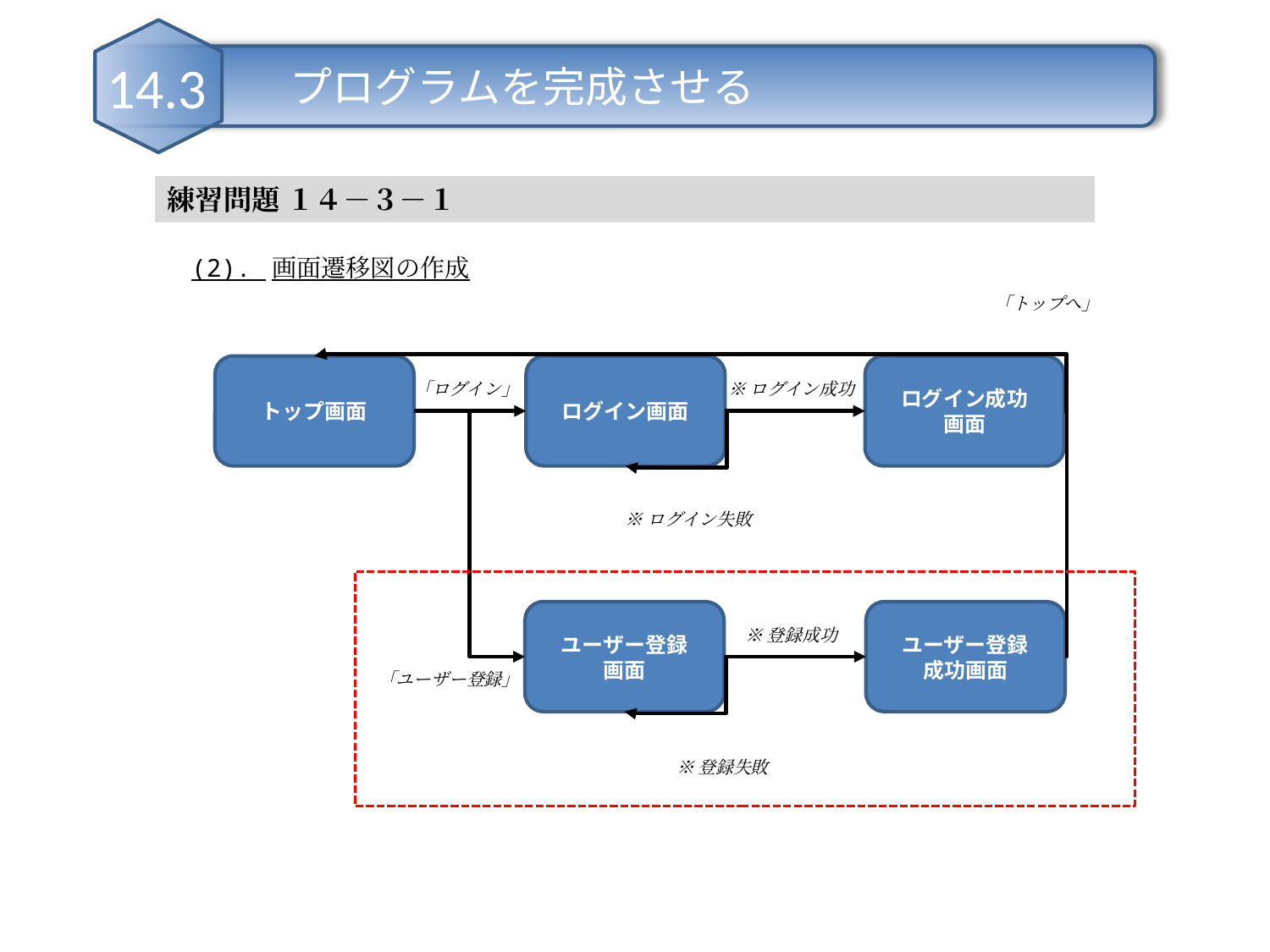

プログラムを完成させる
14.3
練習問題 １４－３－１
(2). 画面遷移図の作成
「トップへ」
トップ画面
ログイン画面
ログイン成功
画面
「ログイン」
※ログイン成功
※ログイン失敗

ユーザー登録
画面
ユーザー登録
成功画面
※登録成功
「ユーザー登録」
※登録失敗